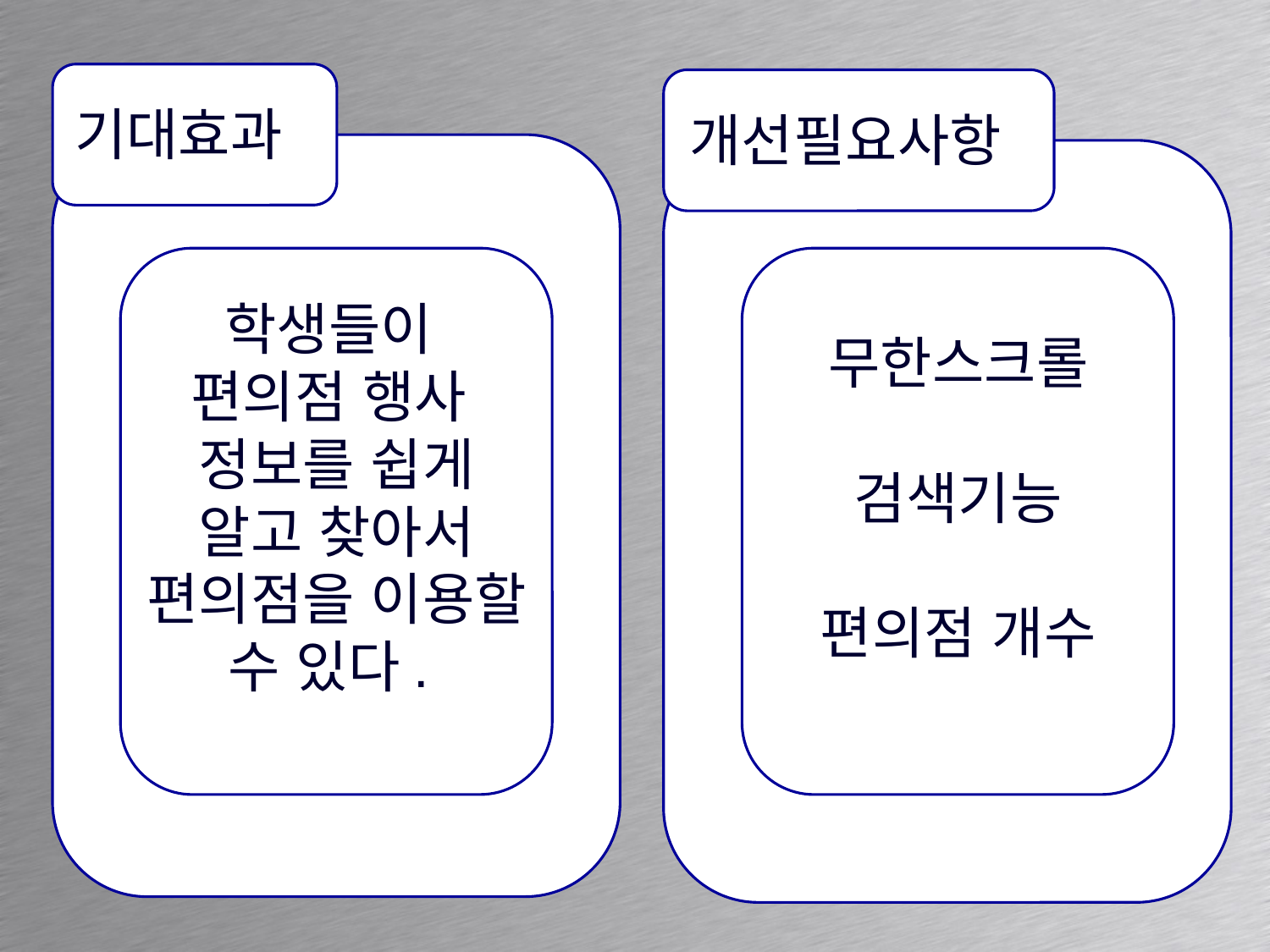

# 기대효과
개선필요사항

무한스크롤

검색기능

편의점 개수
학생들이
편의점 행사
정보를 쉽게 알고 찾아서
편의점을 이용할 수 있다.